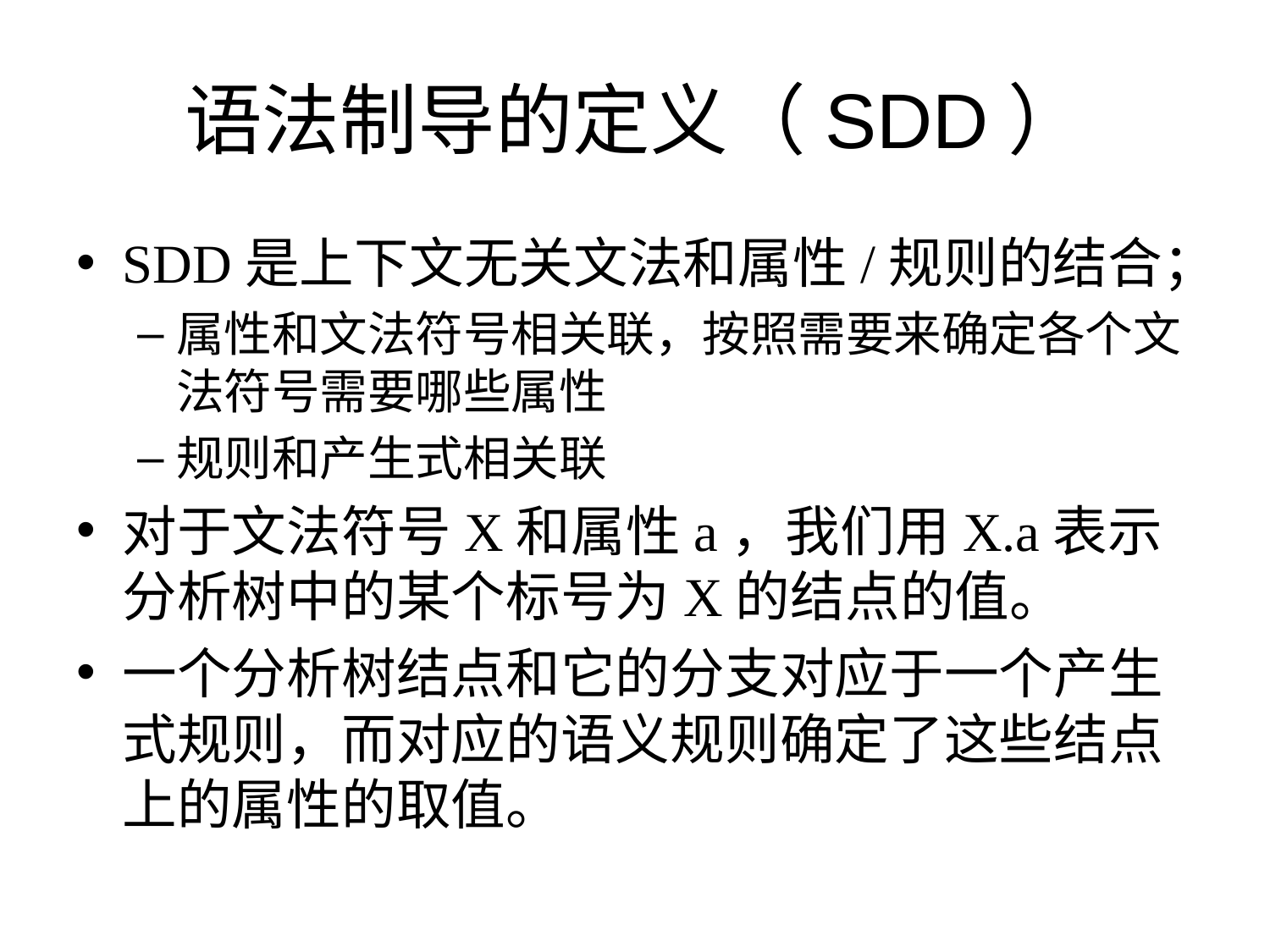

# 语法制导的定义（SDD）
SDD是上下文无关文法和属性/规则的结合；
属性和文法符号相关联，按照需要来确定各个文法符号需要哪些属性
规则和产生式相关联
对于文法符号X和属性a，我们用X.a表示分析树中的某个标号为X的结点的值。
一个分析树结点和它的分支对应于一个产生式规则，而对应的语义规则确定了这些结点上的属性的取值。